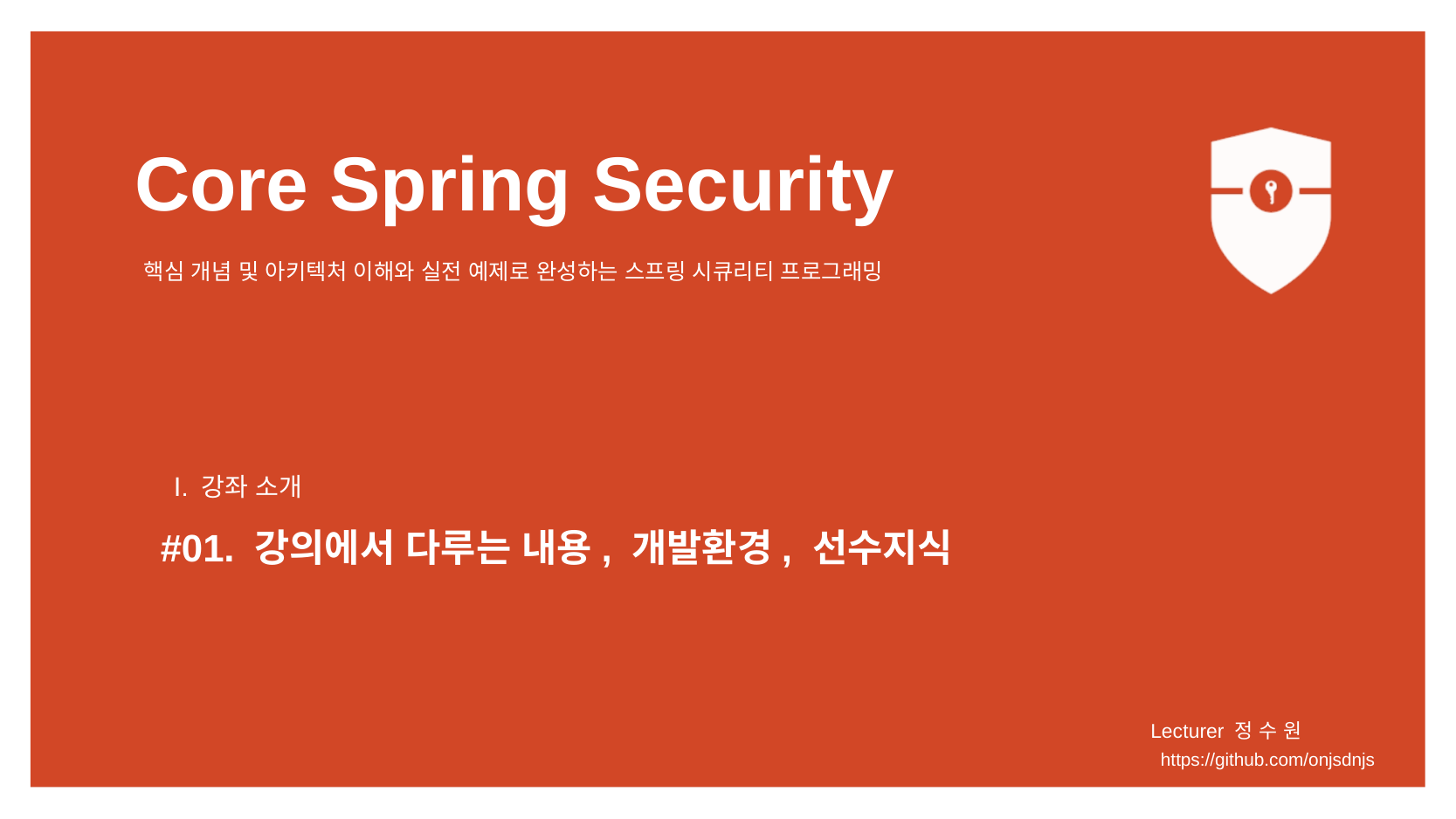

Ⅰ. 강좌 소개
#01. 강의에서 다루는 내용, 개발환경, 선수지식